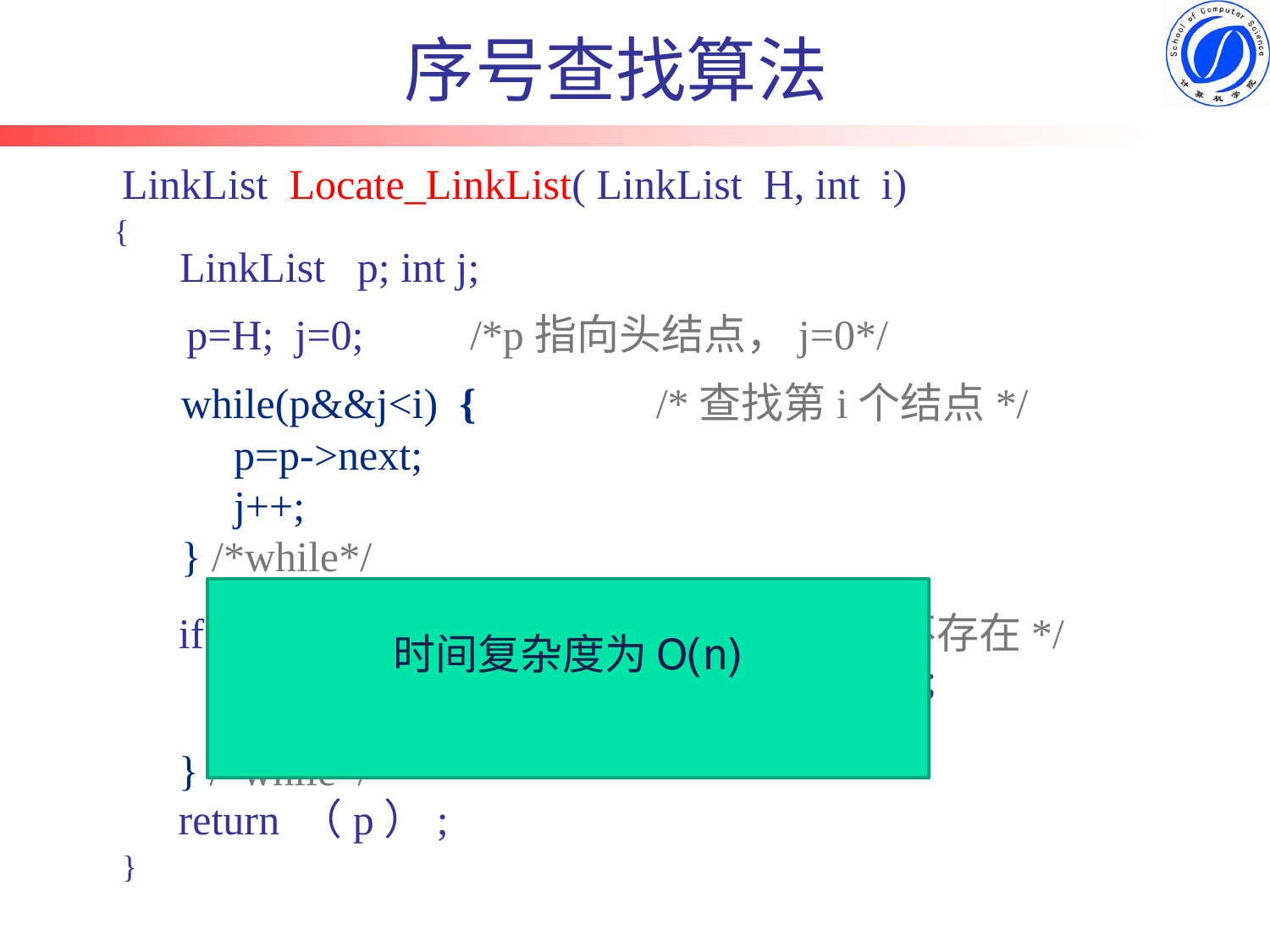

# 序号查找算法
        LinkList  Locate_LinkList( LinkList  H, int  i)
       {

               return （p）;
        }

LinkList   p; int j;
p=H;  j=0;          /*p指向头结点，j=0*/
while(p&&j<i)  {                 /*查找第i个结点*/
     p=p->next;
     j++;
} /*while*/

时间复杂度为O(n)

if ( j!=i  ||  !p    ){                 /*第i个结点不存在*/
      printf(＂参数i错或单链表不存在＂);
      return (NULL);
} /*while*/